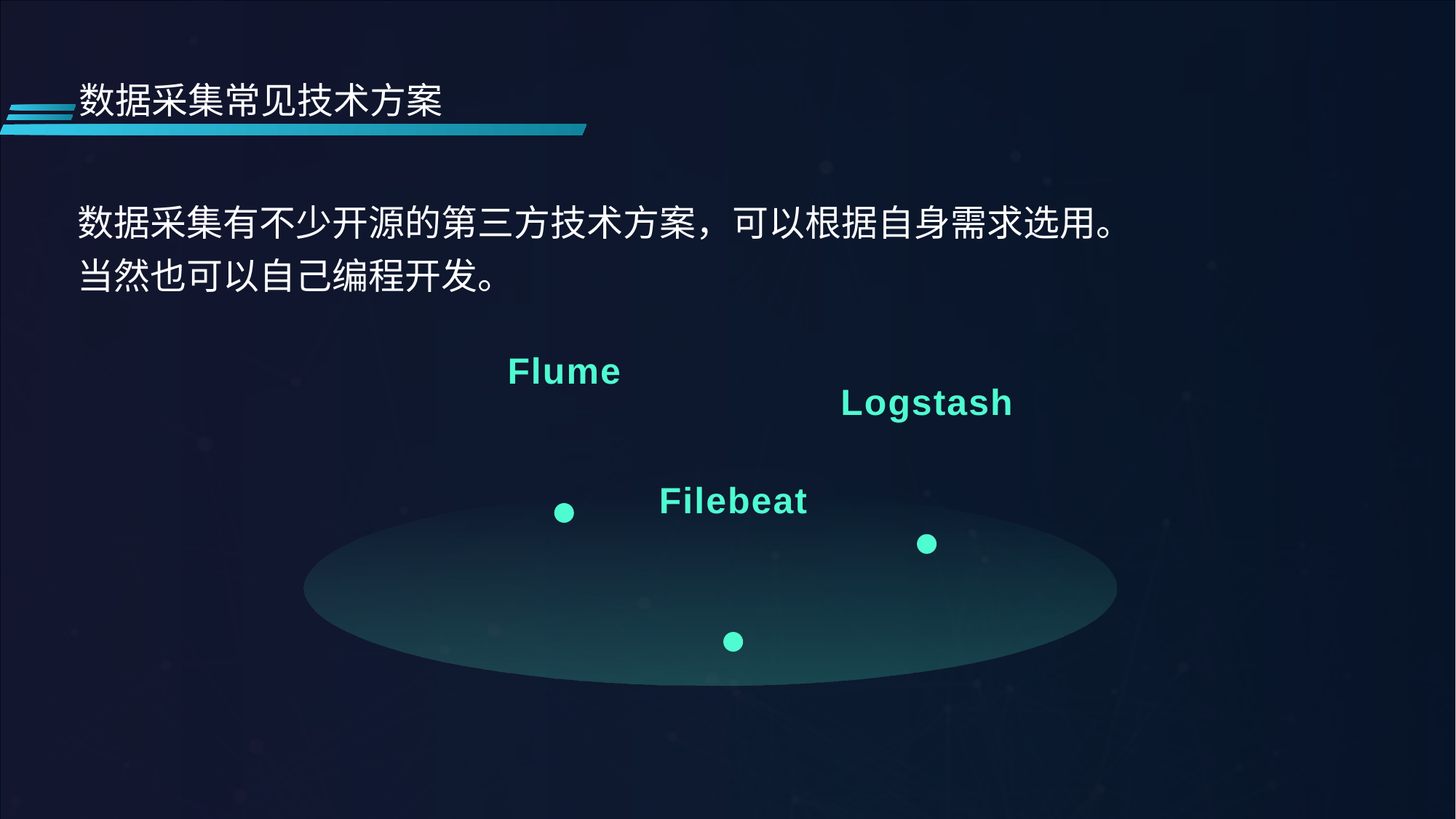

数据采集常见技术方案
数据采集有不少开源的第三方技术方案，可以根据自身需求选用。
当然也可以自己编程开发。
Flume
Logstash

Filebeat